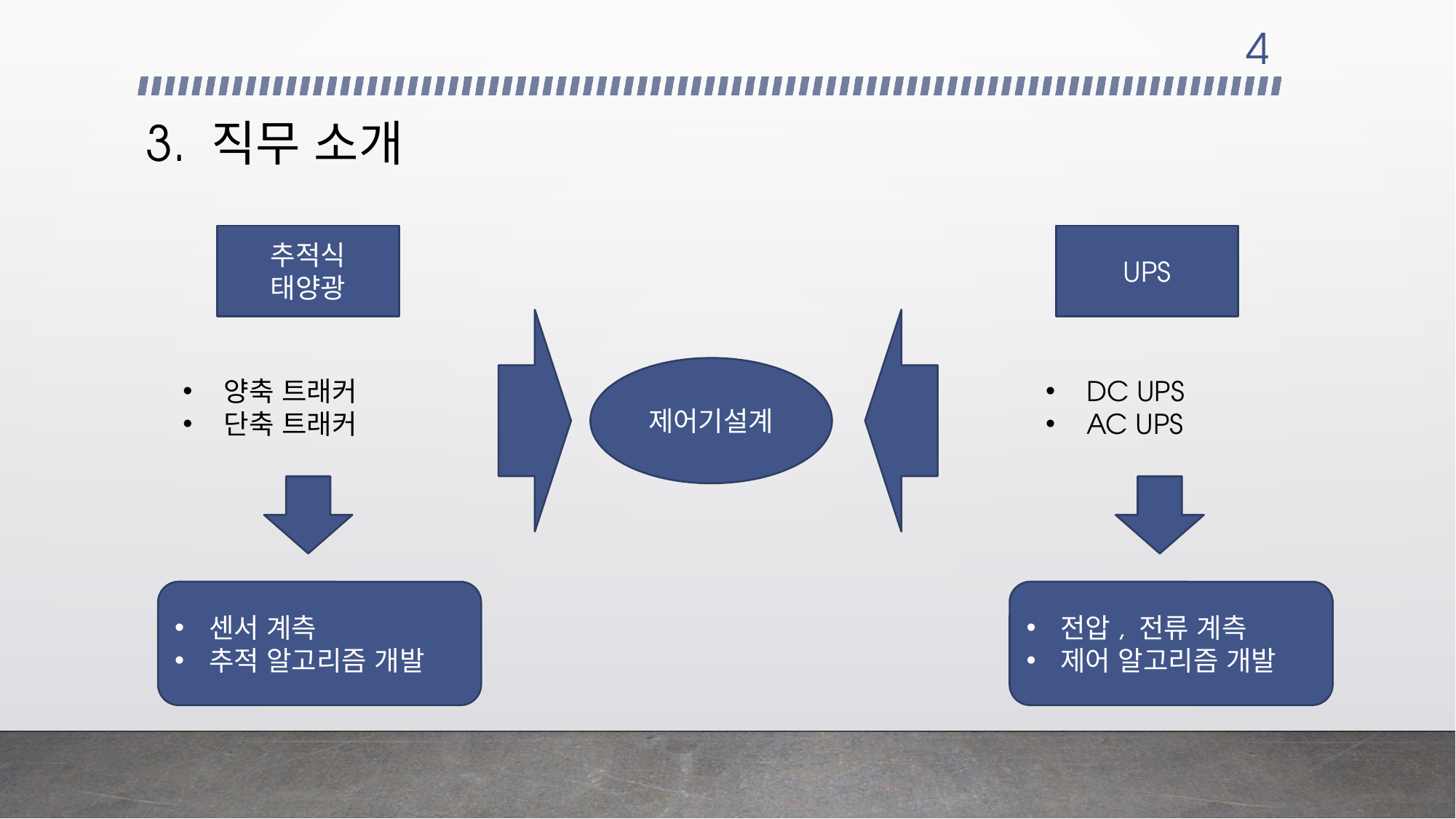

4
# 3. 직무 소개
추적식
태양광
UPS

제어기설계
DC UPS
AC UPS
양축 트래커
단축 트래커

센서 계측
추적 알고리즘 개발
전압, 전류 계측
제어 알고리즘 개발